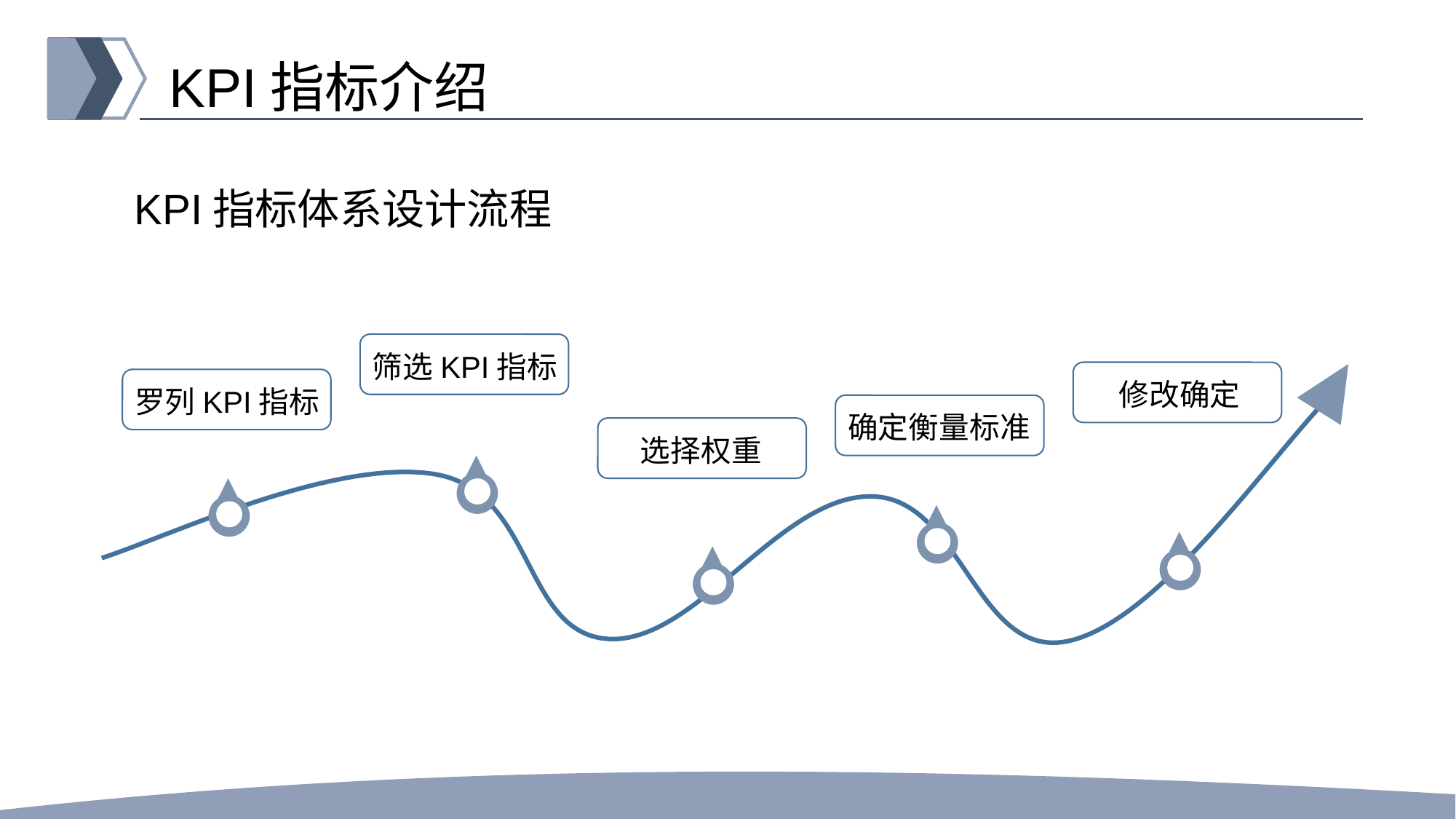

# KPI指标介绍
KPI指标体系设计流程

筛选KPI指标

修改确定

罗列KPI指标

确定衡量标准

选择权重